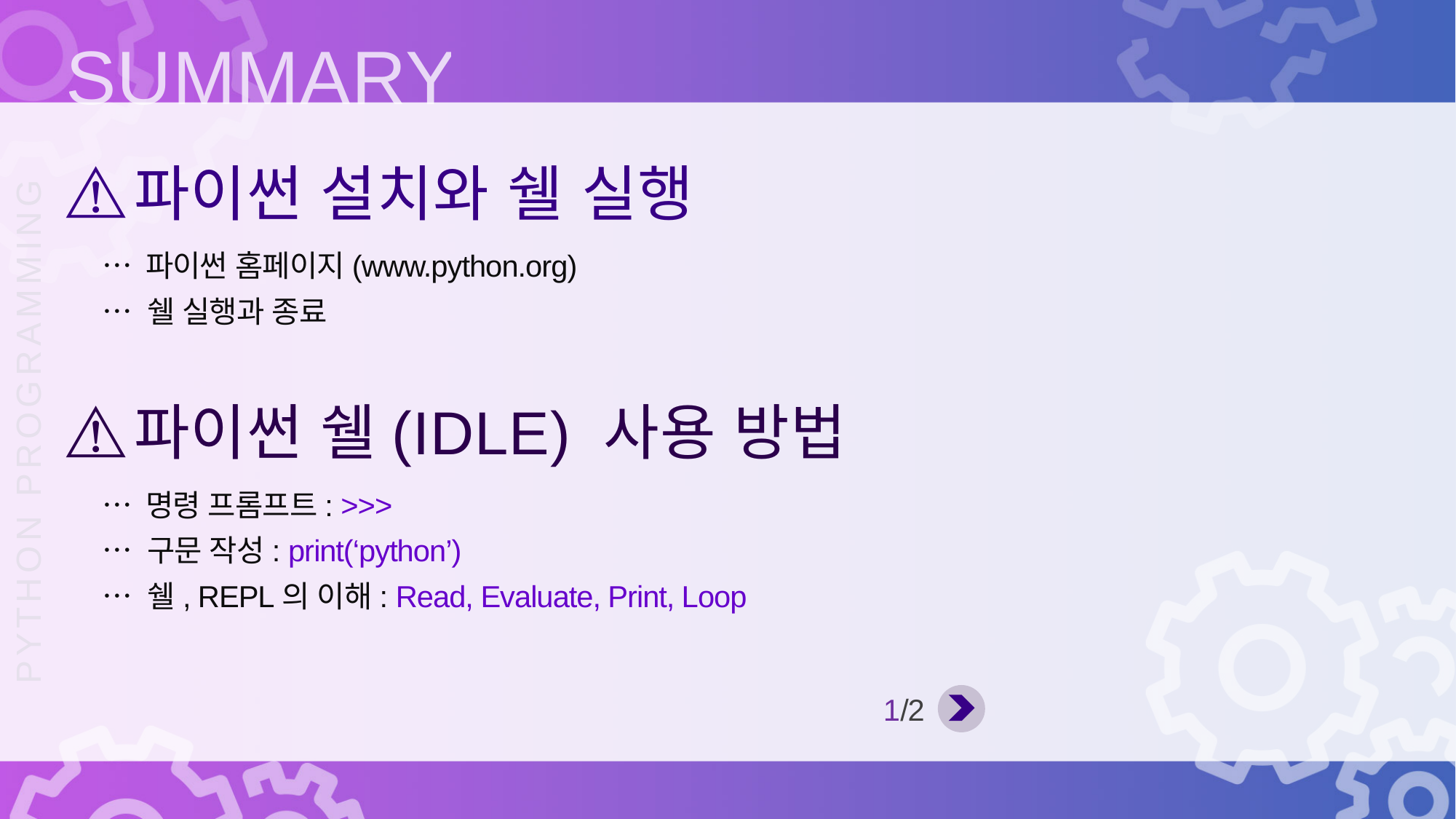

파이썬 설치와 쉘 실행
… 파이썬 홈페이지(www.python.org)
… 쉘 실행과 종료
파이썬 쉘(IDLE) 사용 방법
… 명령 프롬프트: >>>
… 구문 작성: print(‘python’)
… 쉘, REPL의 이해: Read, Evaluate, Print, Loop
1/2